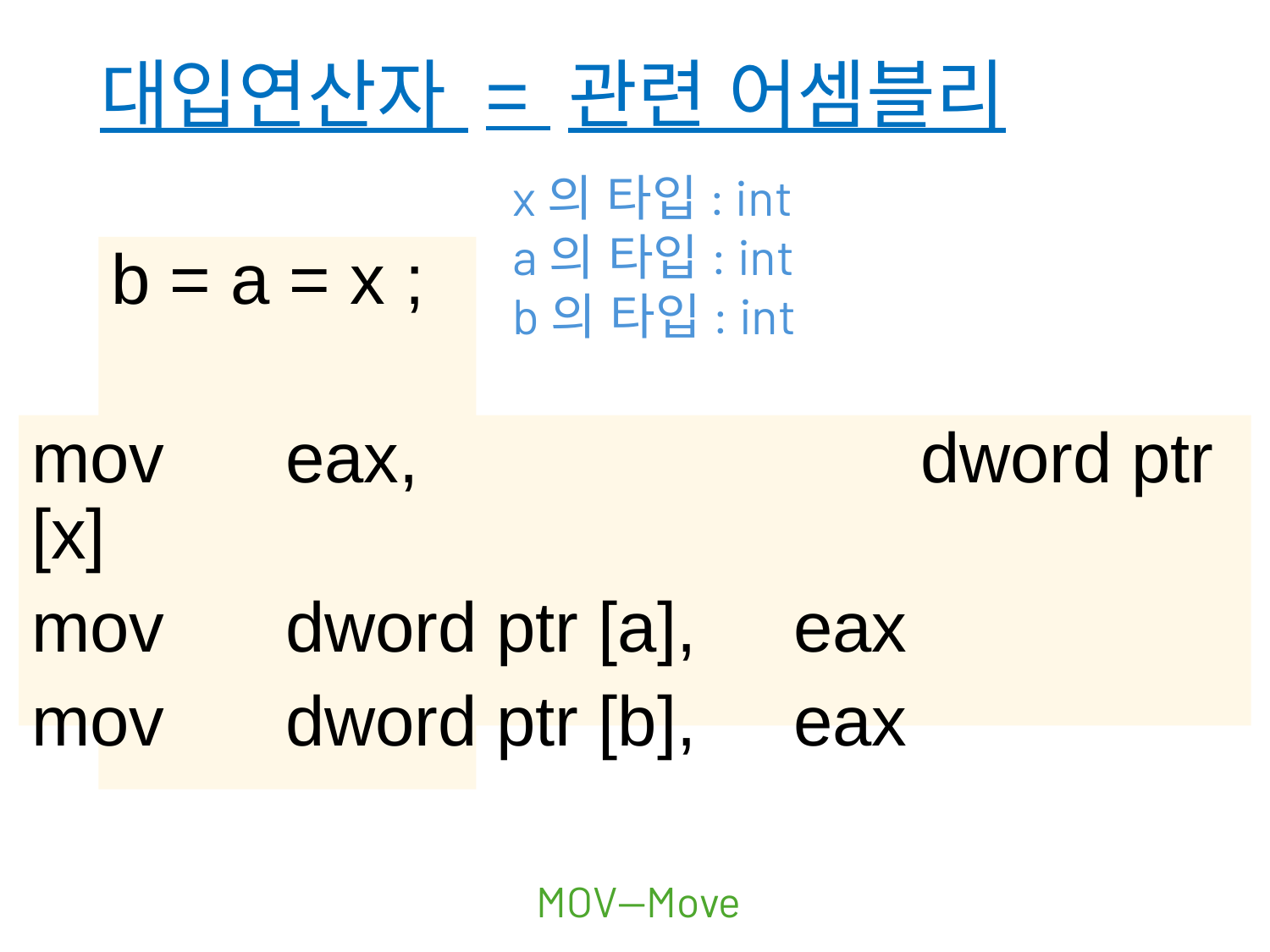

# 대입연산자 = 관련 어셈블리
x의 타입: int
a의 타입: int
b의 타입: int
b = a = x ;
mov	eax,				dword ptr [x]
mov	dword ptr [a],	eax
mov	dword ptr [b],	eax
MOV—Move